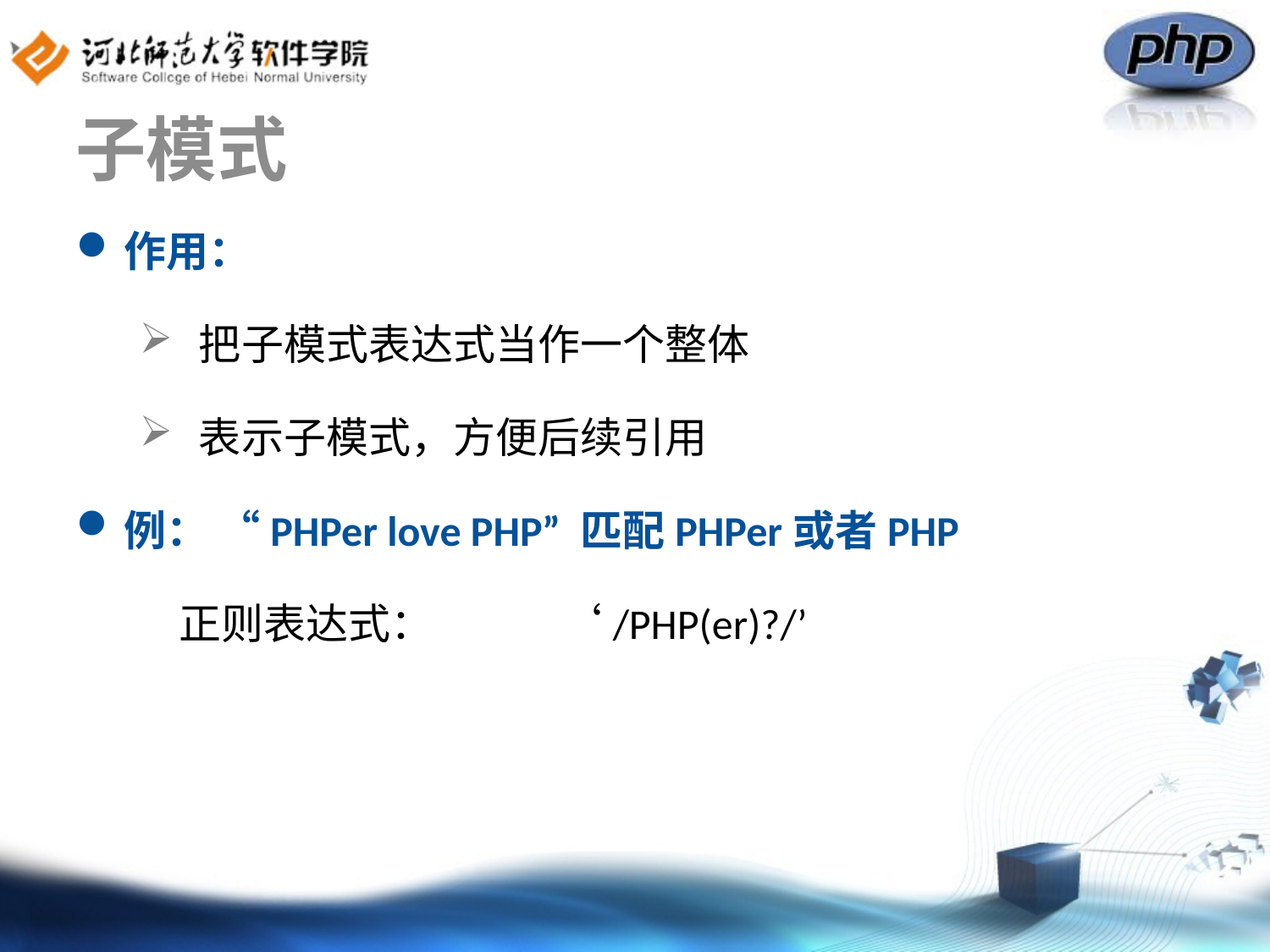

# 子模式
作用：
 把子模式表达式当作一个整体
 表示子模式，方便后续引用
例： “PHPer love PHP” 匹配PHPer或者PHP
	正则表达式：	‘/PHP(er)?/’